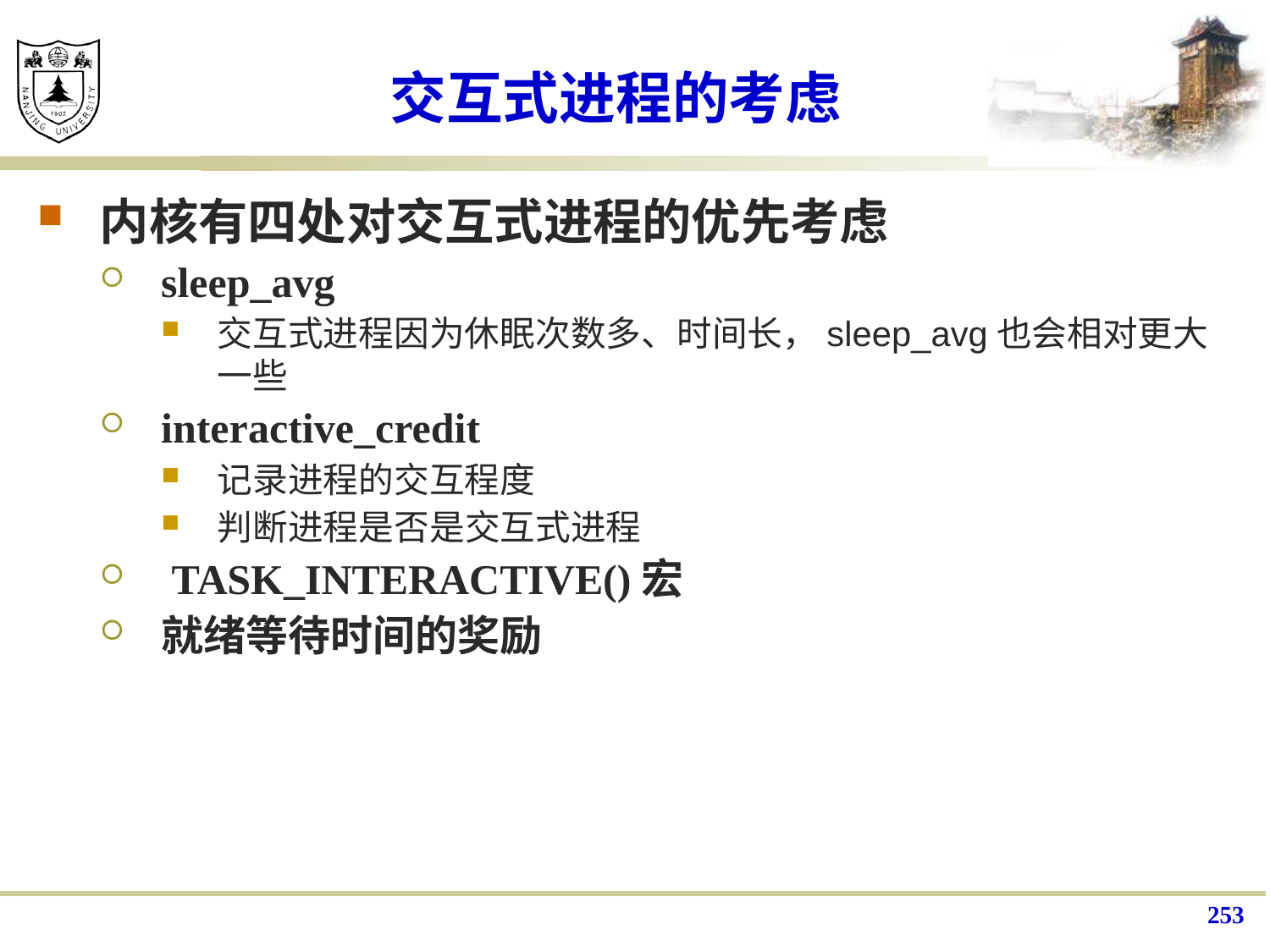

# 交互式进程的考虑
内核有四处对交互式进程的优先考虑
sleep_avg
交互式进程因为休眠次数多、时间长，sleep_avg也会相对更大一些
interactive_credit
记录进程的交互程度
判断进程是否是交互式进程
 TASK_INTERACTIVE()宏
就绪等待时间的奖励
253